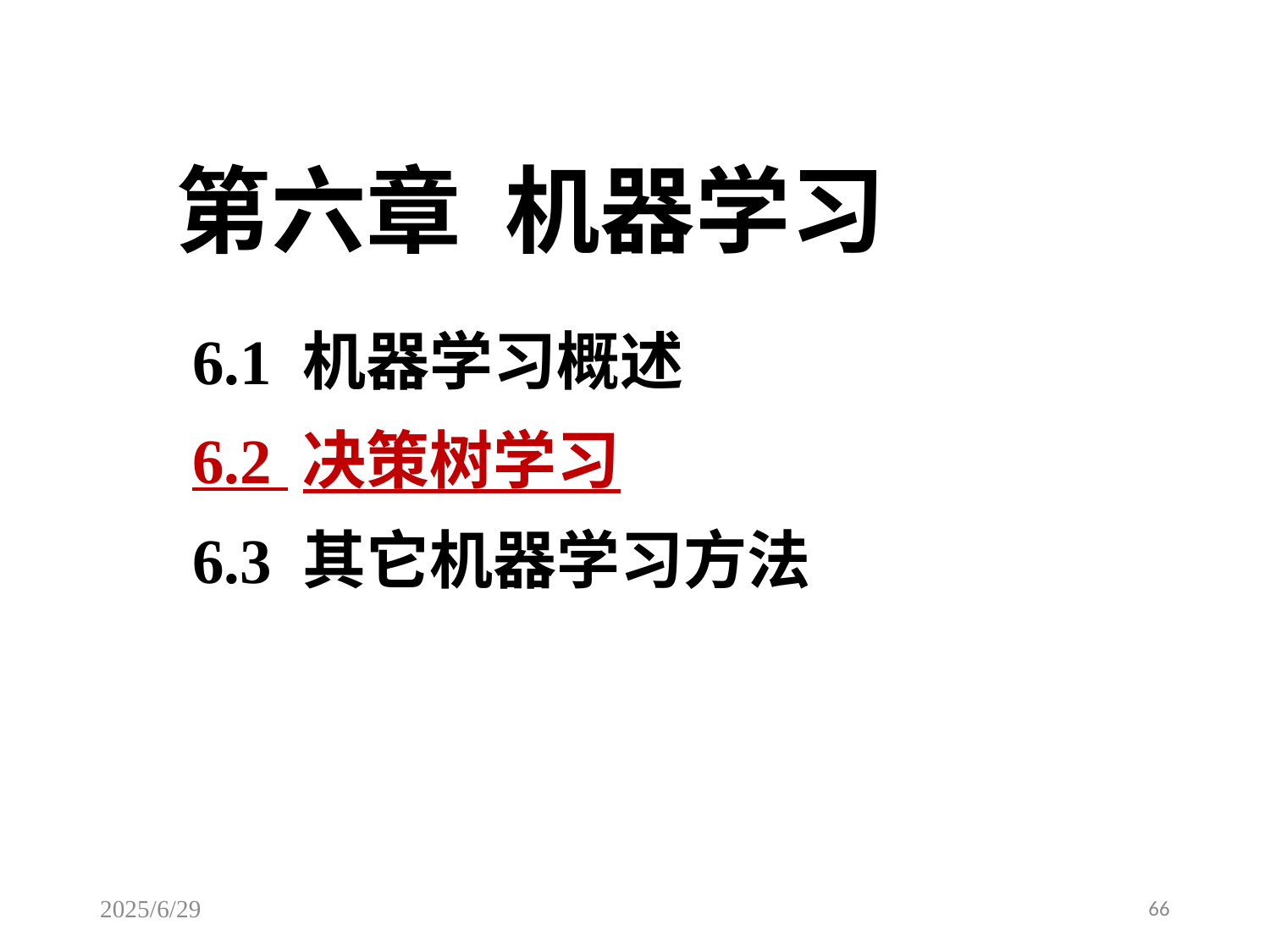

第六章  机器学习
6.1 机器学习概述
6.2 决策树学习
6.3 其它机器学习方法
2025/6/29
66